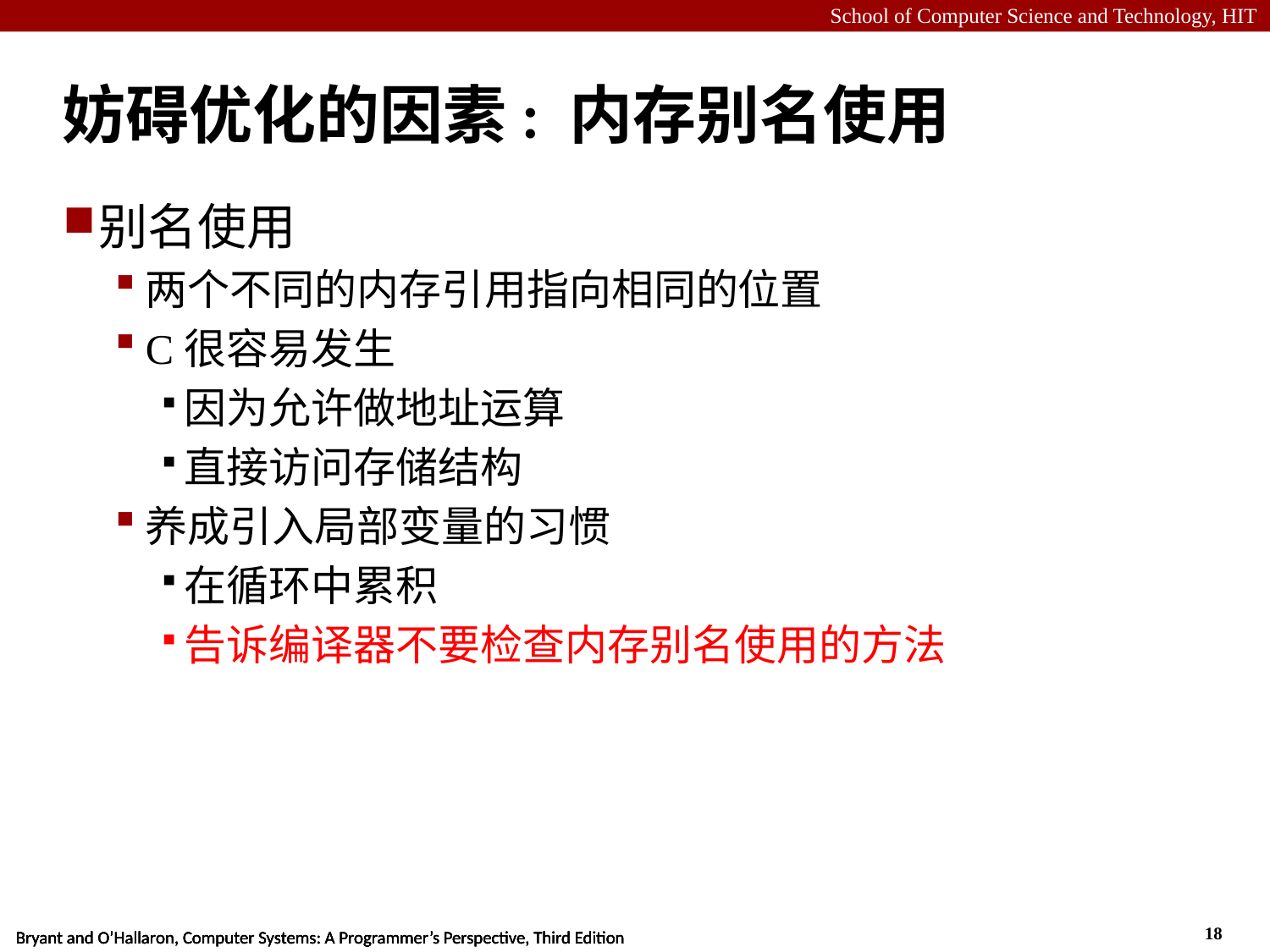

# 妨碍优化的因素: 内存别名使用
别名使用
两个不同的内存引用指向相同的位置
C很容易发生
因为允许做地址运算
直接访问存储结构
养成引入局部变量的习惯
在循环中累积
告诉编译器不要检查内存别名使用的方法